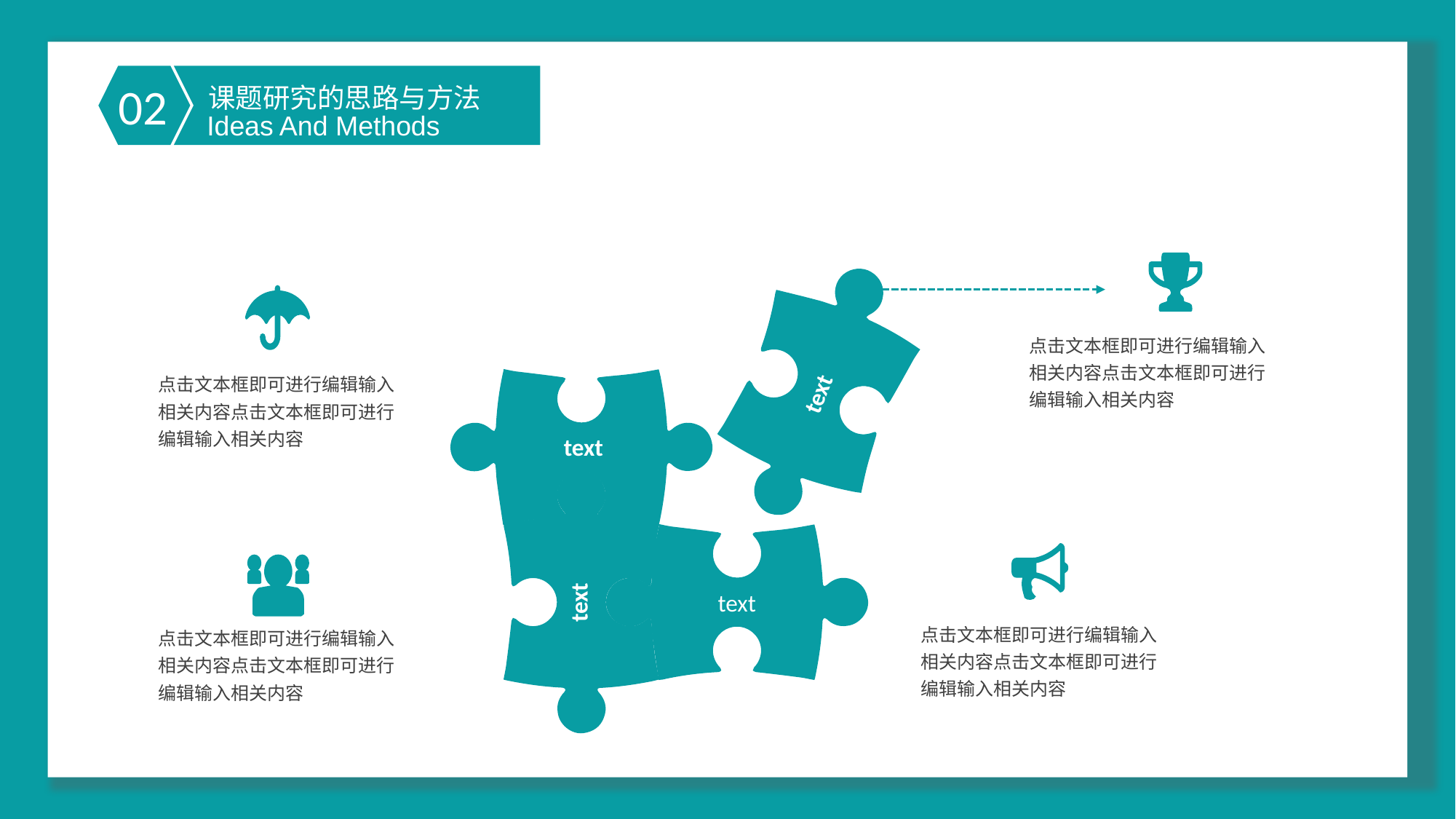

课题研究的思路与方法

02
Ideas And Methods

点击文本框即可进行编辑输入相关内容点击文本框即可进行编辑输入相关内容
点击文本框即可进行编辑输入相关内容点击文本框即可进行编辑输入相关内容

text
text

text
text
点击文本框即可进行编辑输入相关内容点击文本框即可进行编辑输入相关内容
点击文本框即可进行编辑输入相关内容点击文本框即可进行编辑输入相关内容